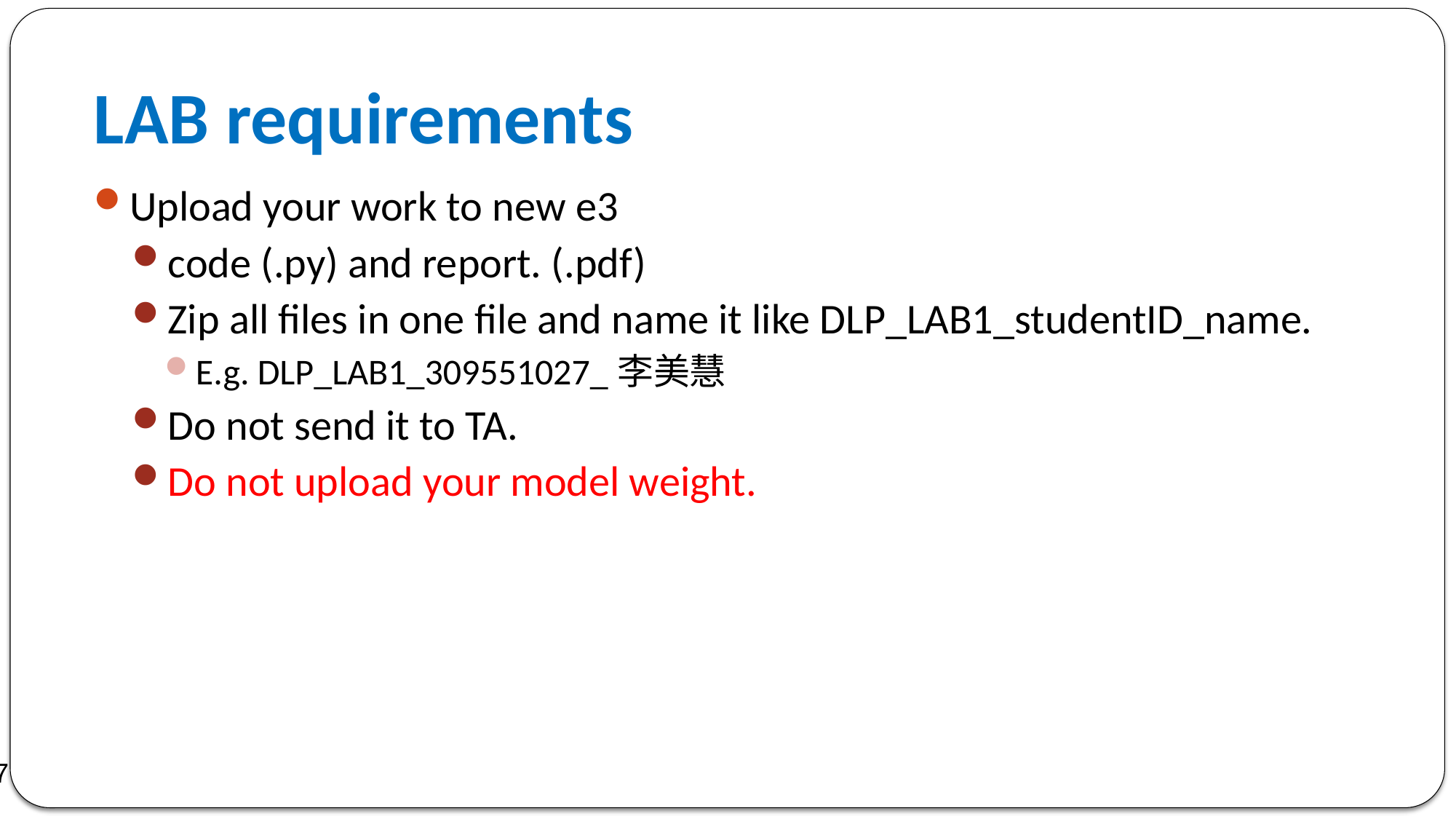

# LAB requirements
Upload your work to new e3
code (.py) and report. (.pdf)
Zip all files in one file and name it like DLP_LAB1_studentID_name.
E.g. DLP_LAB1_309551027_李美慧
Do not send it to TA.
Do not upload your model weight.